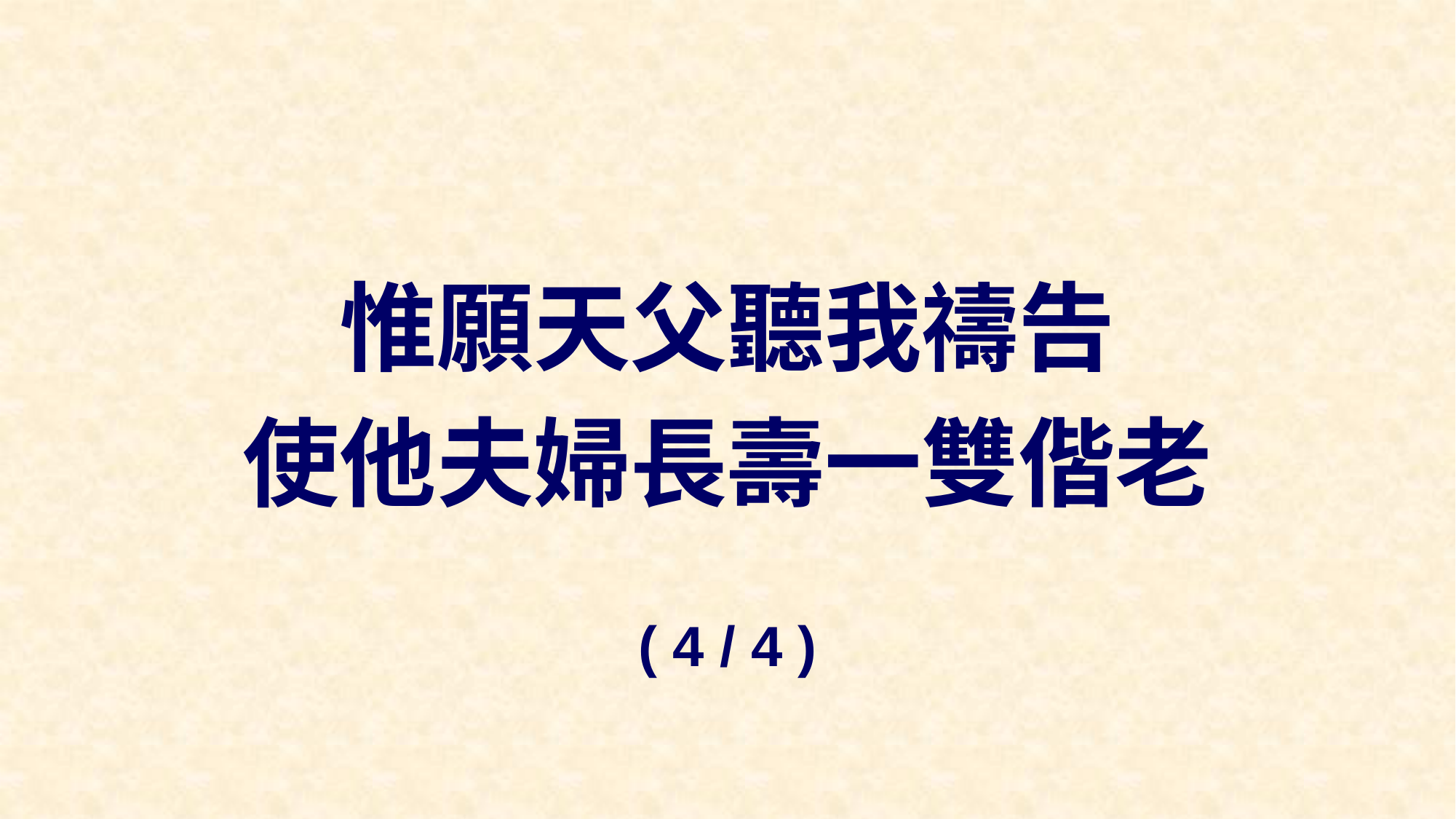

惟願天父聽我禱告
使他夫婦長壽一雙偕老
( 4 / 4 )